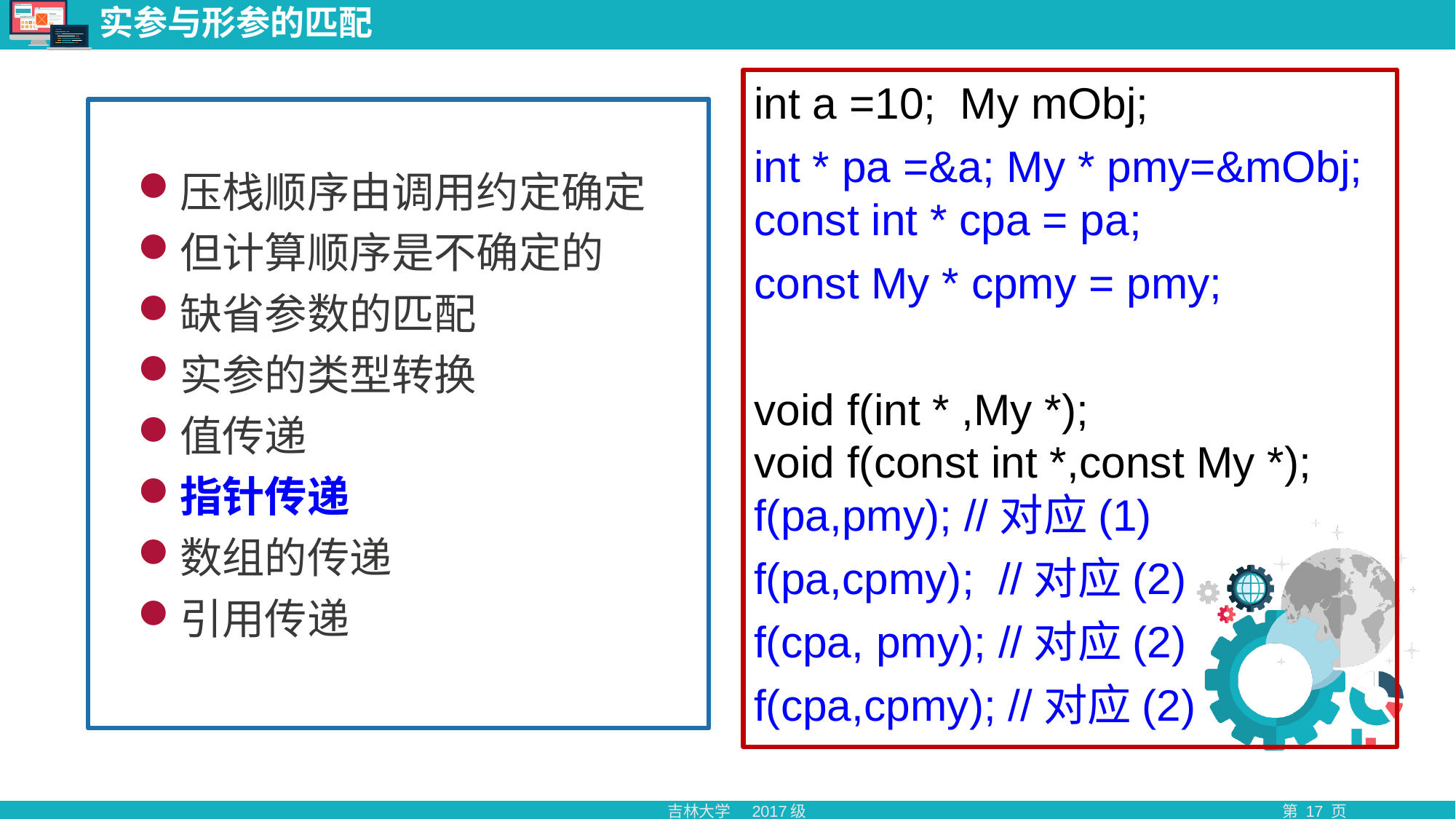

# 实参与形参的匹配
int a =10;  My mObj;
int * pa =&a; My * pmy=&mObj;
const int * cpa = pa;
const My * cpmy = pmy;

void f(int * ,My *);
void f(const int *,const My *);
f(pa,pmy); //对应(1)
f(pa,cpmy);  //对应(2)
f(cpa, pmy); //对应(2)
f(cpa,cpmy); //对应(2)

压栈顺序由调用约定确定
但计算顺序是不确定的
缺省参数的匹配
实参的类型转换
值传递
指针传递
数组的传递
引用传递